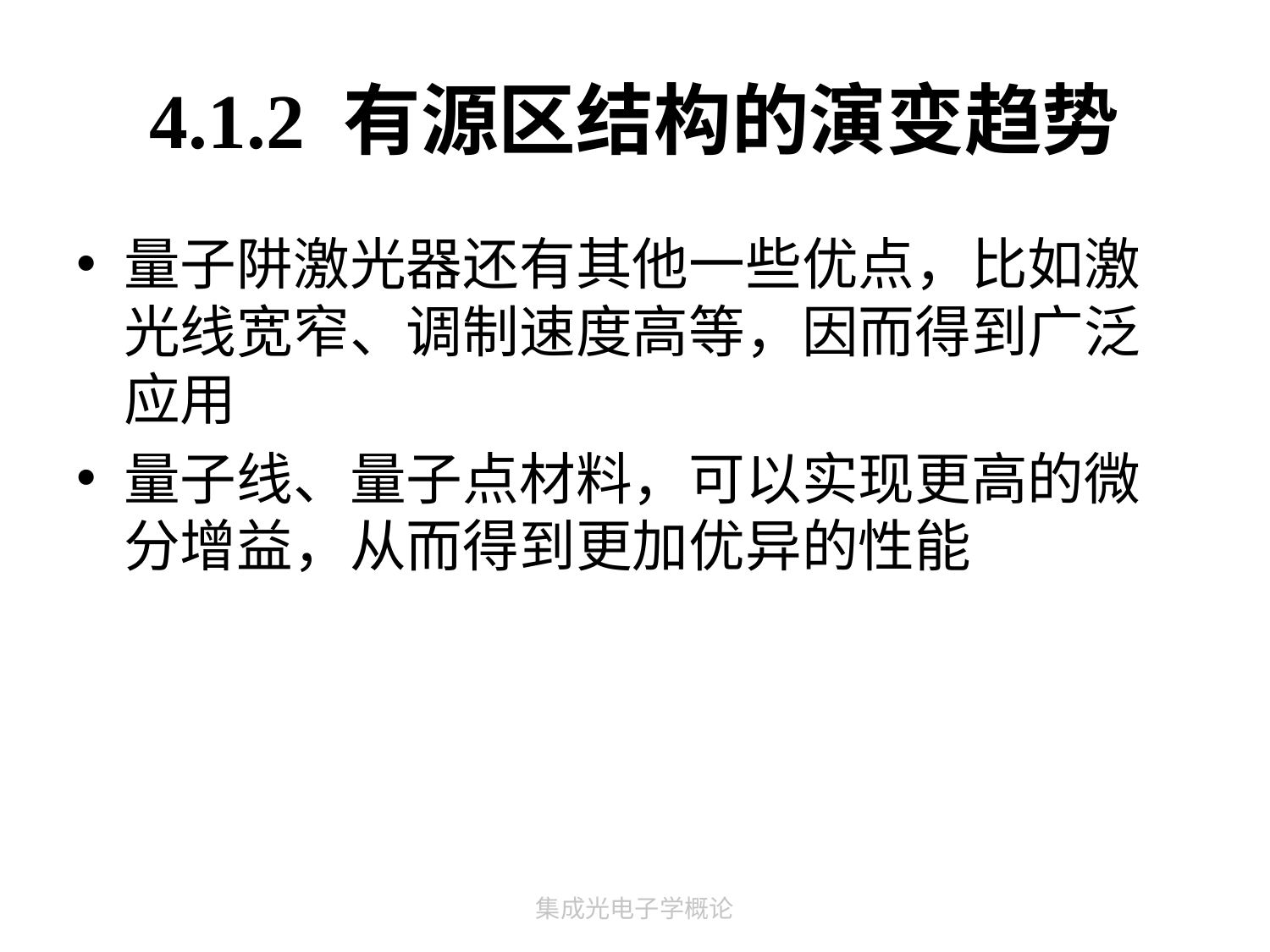

# 4.1.2 有源区结构的演变趋势
量子阱激光器还有其他一些优点，比如激光线宽窄、调制速度高等，因而得到广泛应用
量子线、量子点材料，可以实现更高的微分增益，从而得到更加优异的性能

集成光电子学概论
9